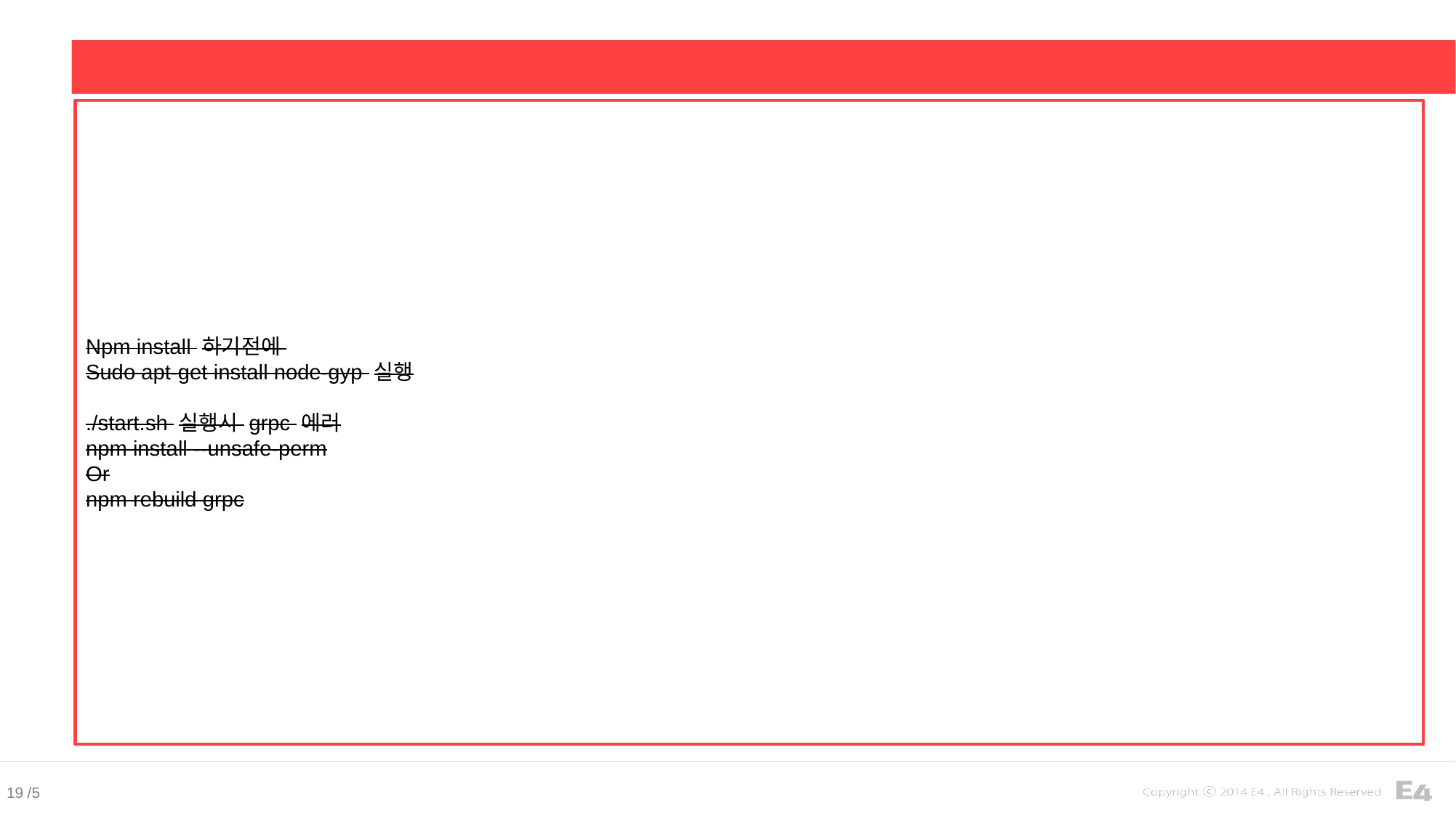

Npm install 하기전에
Sudo apt-get install node-gyp 실행

./start.sh 실행시 grpc 에러
npm install --unsafe-perm
Or
npm rebuild grpc